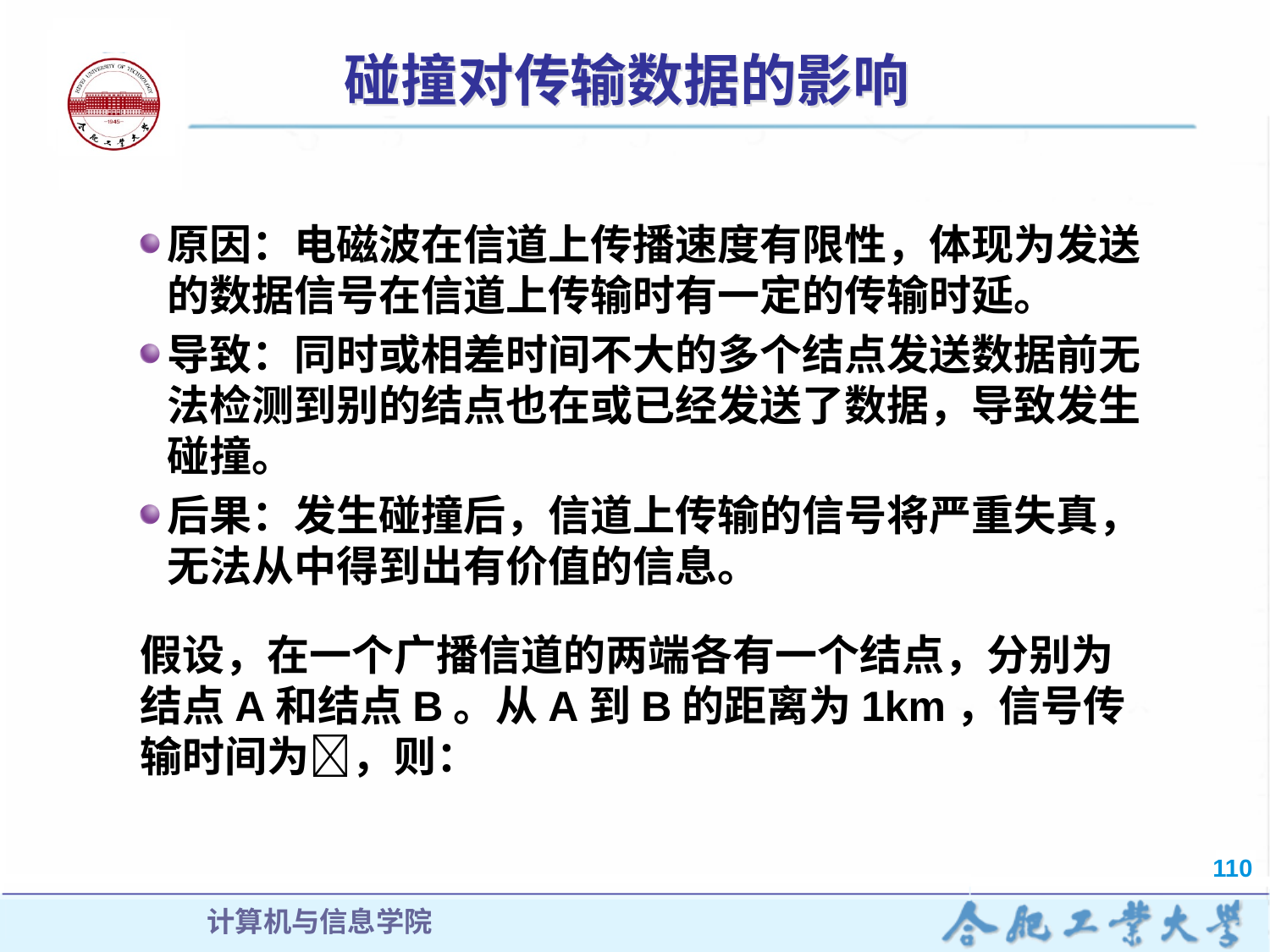

# 碰撞对传输数据的影响
原因：电磁波在信道上传播速度有限性，体现为发送的数据信号在信道上传输时有一定的传输时延。
导致：同时或相差时间不大的多个结点发送数据前无法检测到别的结点也在或已经发送了数据，导致发生碰撞。
后果：发生碰撞后，信道上传输的信号将严重失真，无法从中得到出有价值的信息。
假设，在一个广播信道的两端各有一个结点，分别为结点A和结点B。从A到B的距离为1km，信号传输时间为τ，则：